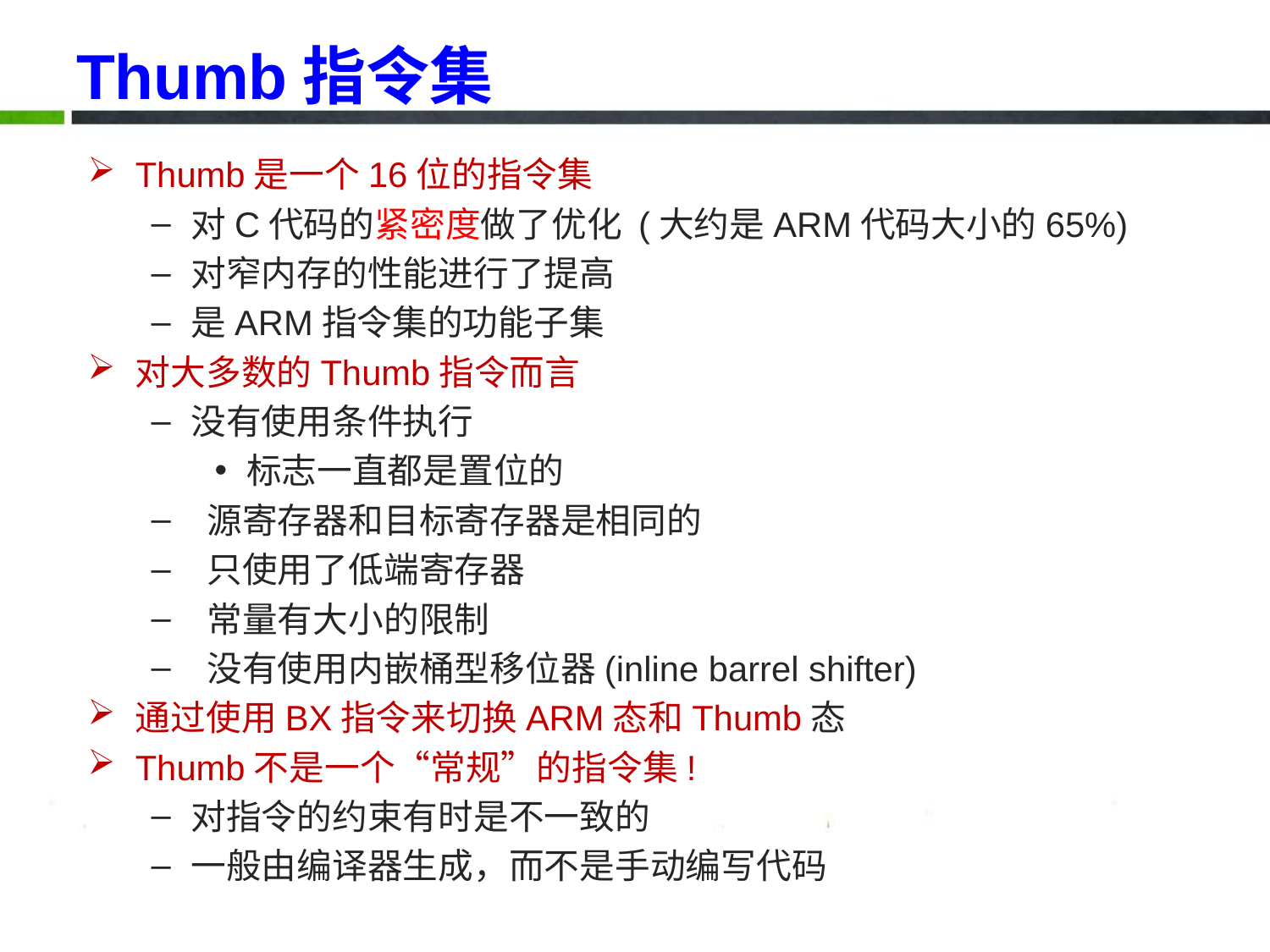

# Thumb指令集
Thumb是一个16位的指令集
对C代码的紧密度做了优化 (大约是ARM代码大小的65%)
对窄内存的性能进行了提高
是ARM指令集的功能子集
对大多数的Thumb指令而言
没有使用条件执行
标志一直都是置位的
 源寄存器和目标寄存器是相同的
 只使用了低端寄存器
 常量有大小的限制
 没有使用内嵌桶型移位器(inline barrel shifter)
通过使用BX指令来切换ARM态和Thumb态
Thumb不是一个“常规”的指令集!
对指令的约束有时是不一致的
一般由编译器生成，而不是手动编写代码